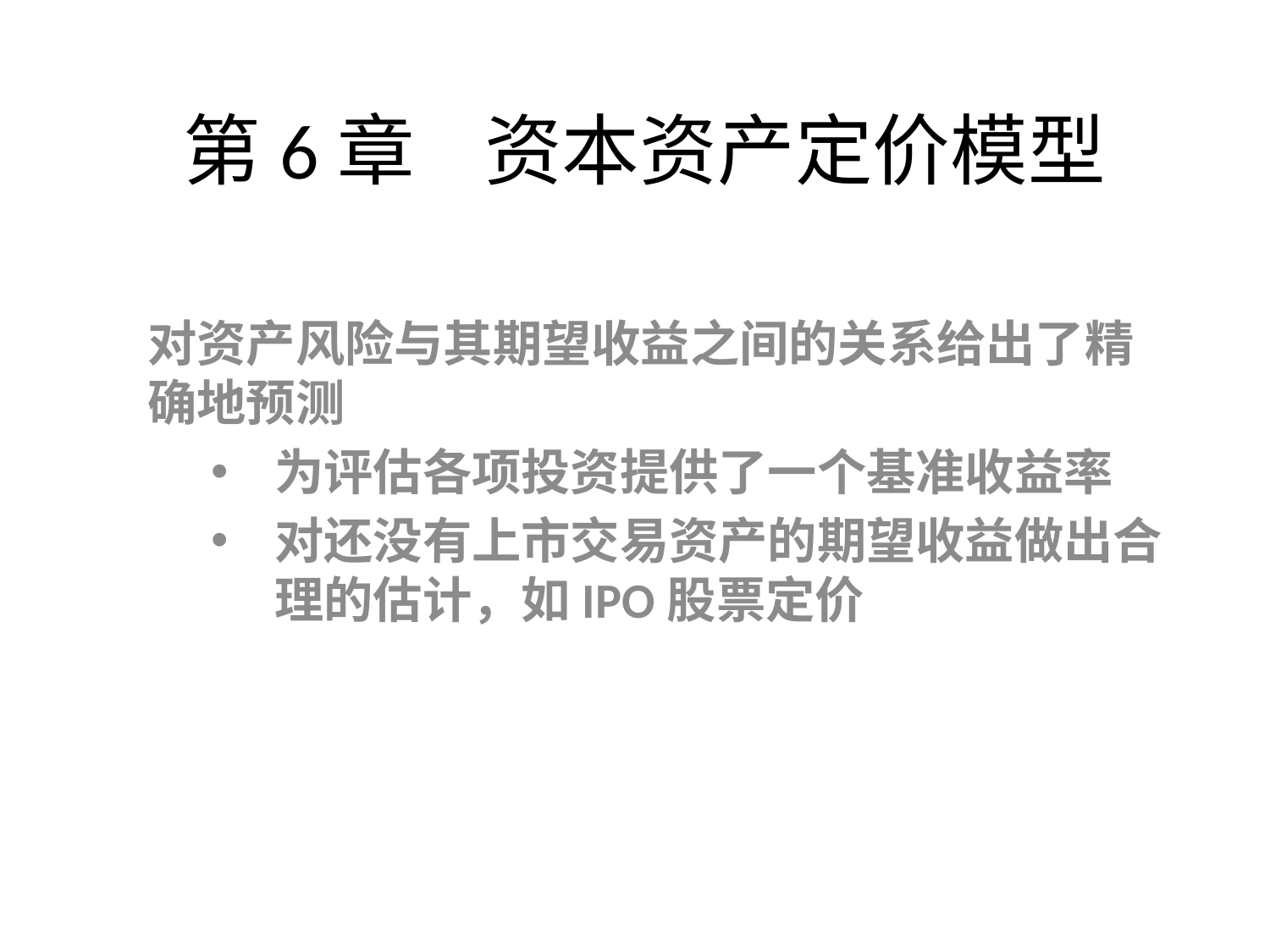

# 第6章    资本资产定价模型
对资产风险与其期望收益之间的关系给出了精确地预测
为评估各项投资提供了一个基准收益率
对还没有上市交易资产的期望收益做出合理的估计，如IPO股票定价